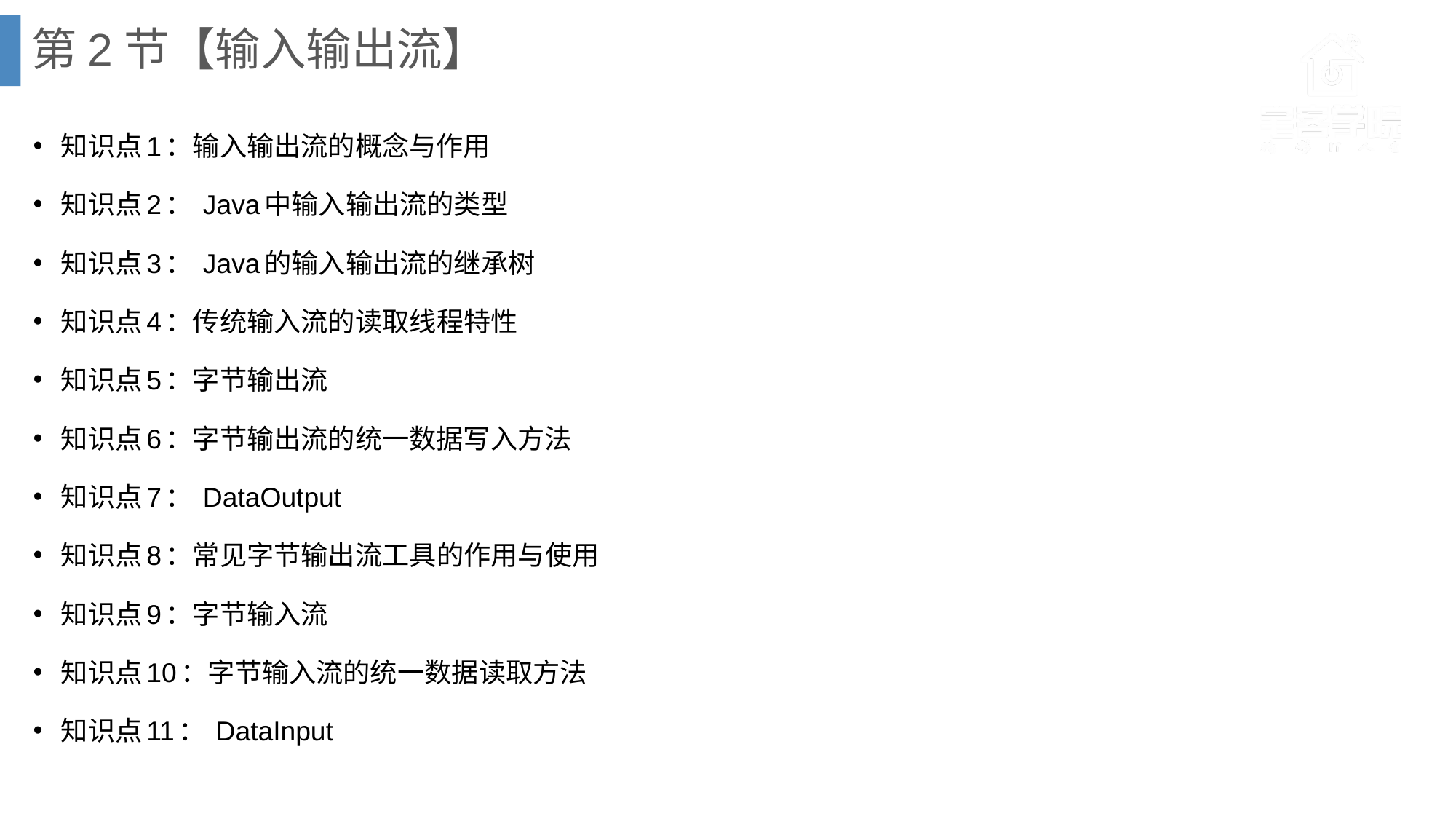

# 第2节【输入输出流】
知识点1：输入输出流的概念与作用
知识点2： Java中输入输出流的类型
知识点3： Java的输入输出流的继承树
知识点4：传统输入流的读取线程特性
知识点5：字节输出流
知识点6：字节输出流的统一数据写入方法
知识点7： DataOutput
知识点8：常见字节输出流工具的作用与使用
知识点9：字节输入流
知识点10：字节输入流的统一数据读取方法
知识点11： DataInput